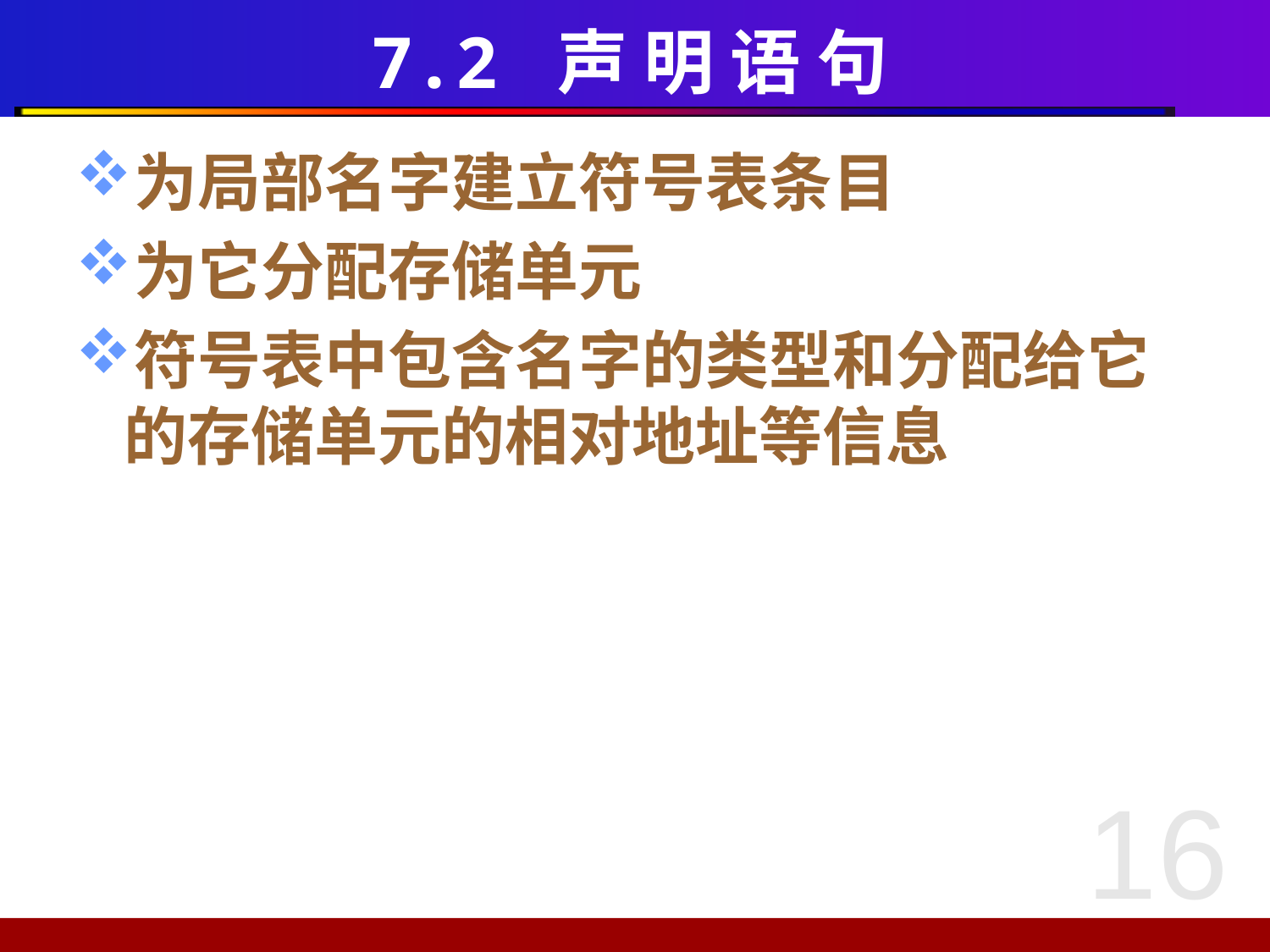

# 7.2 声 明 语 句
为局部名字建立符号表条目
为它分配存储单元
符号表中包含名字的类型和分配给它的存储单元的相对地址等信息
16